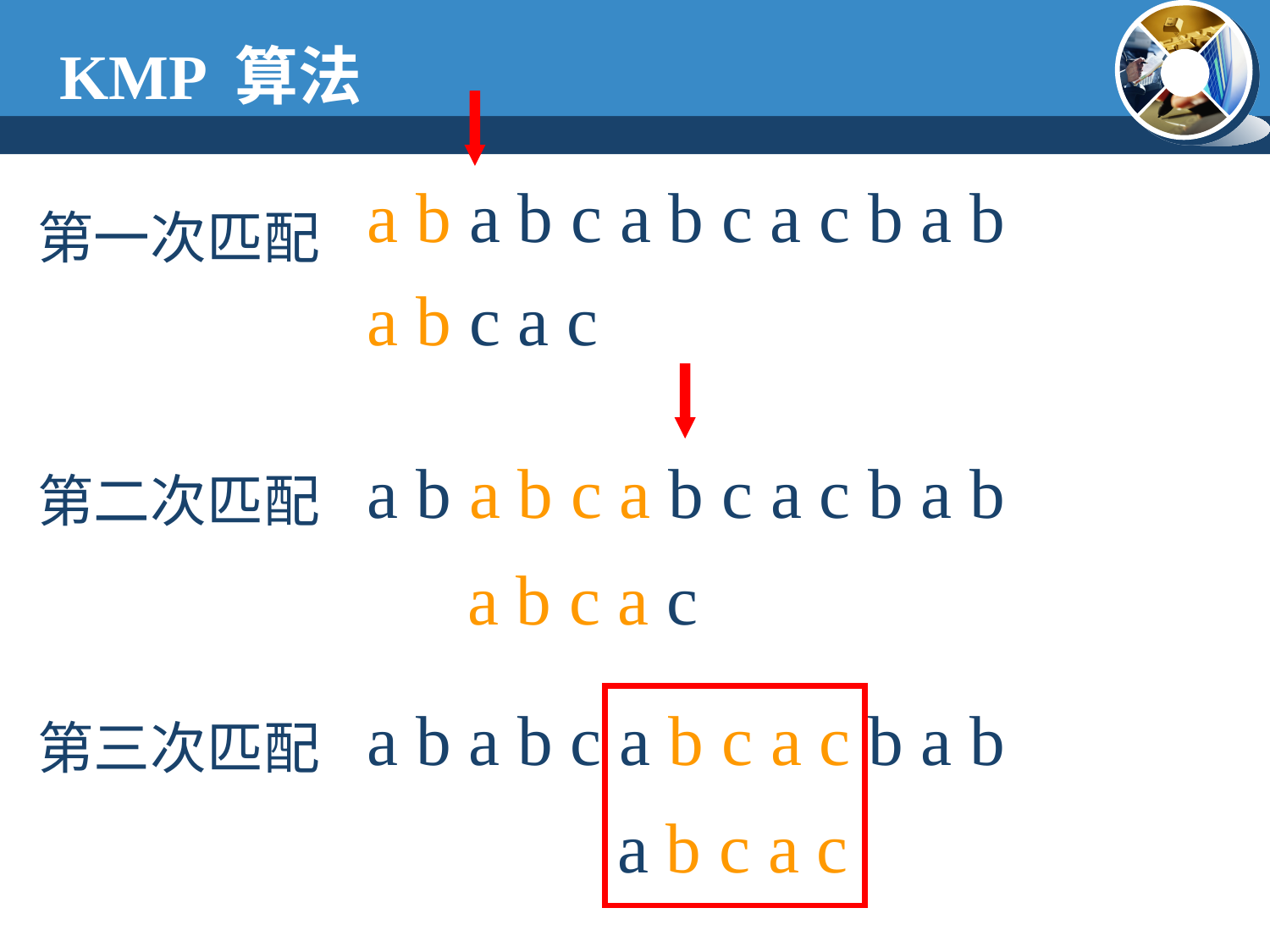

KMP 算法

a b a b c a b c a c b a b
第一次匹配
a b c a c

a b a b c a b c a c b a b
第二次匹配
a b c a c

a b a b c a b c a c b a b
第三次匹配
a b c a c